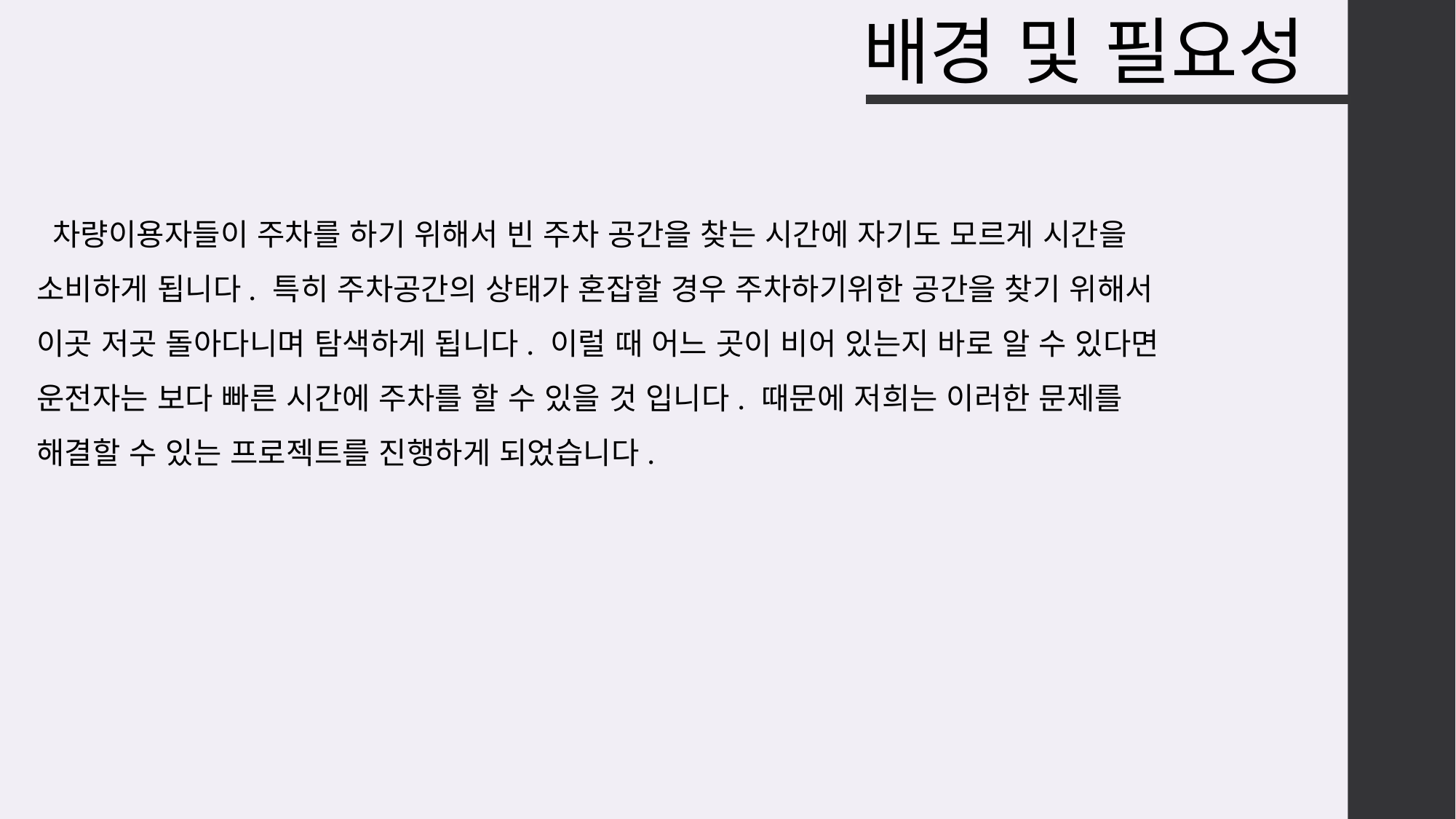

배경 및 필요성
 차량이용자들이 주차를 하기 위해서 빈 주차 공간을 찾는 시간에 자기도 모르게 시간을 소비하게 됩니다. 특히 주차공간의 상태가 혼잡할 경우 주차하기위한 공간을 찾기 위해서 이곳 저곳 돌아다니며 탐색하게 됩니다. 이럴 때 어느 곳이 비어 있는지 바로 알 수 있다면 운전자는 보다 빠른 시간에 주차를 할 수 있을 것 입니다. 때문에 저희는 이러한 문제를 해결할 수 있는 프로젝트를 진행하게 되었습니다.